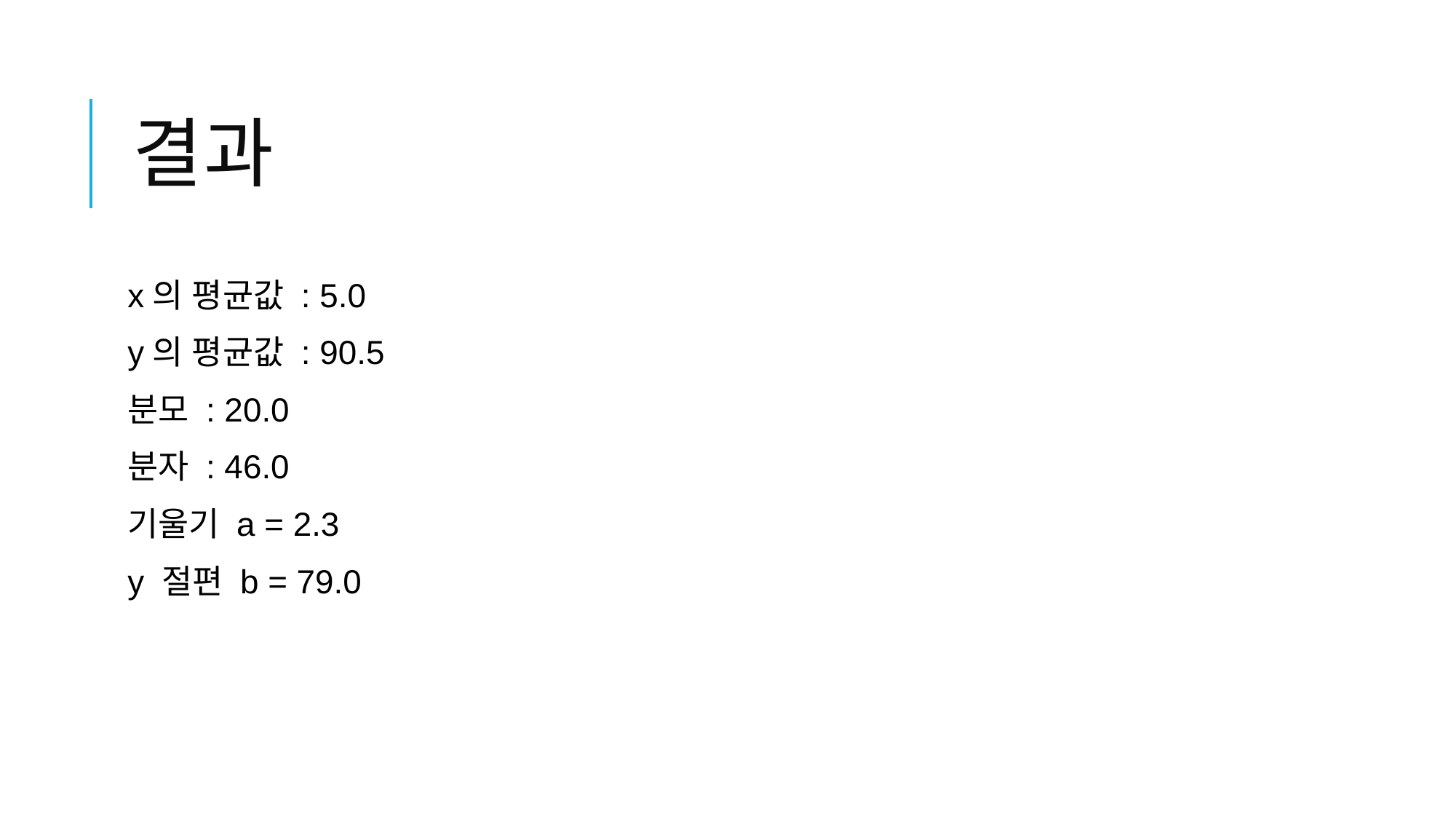

# 결과
x의 평균값 : 5.0
y의 평균값 : 90.5
분모 : 20.0
분자 : 46.0
기울기 a = 2.3
y 절편 b = 79.0